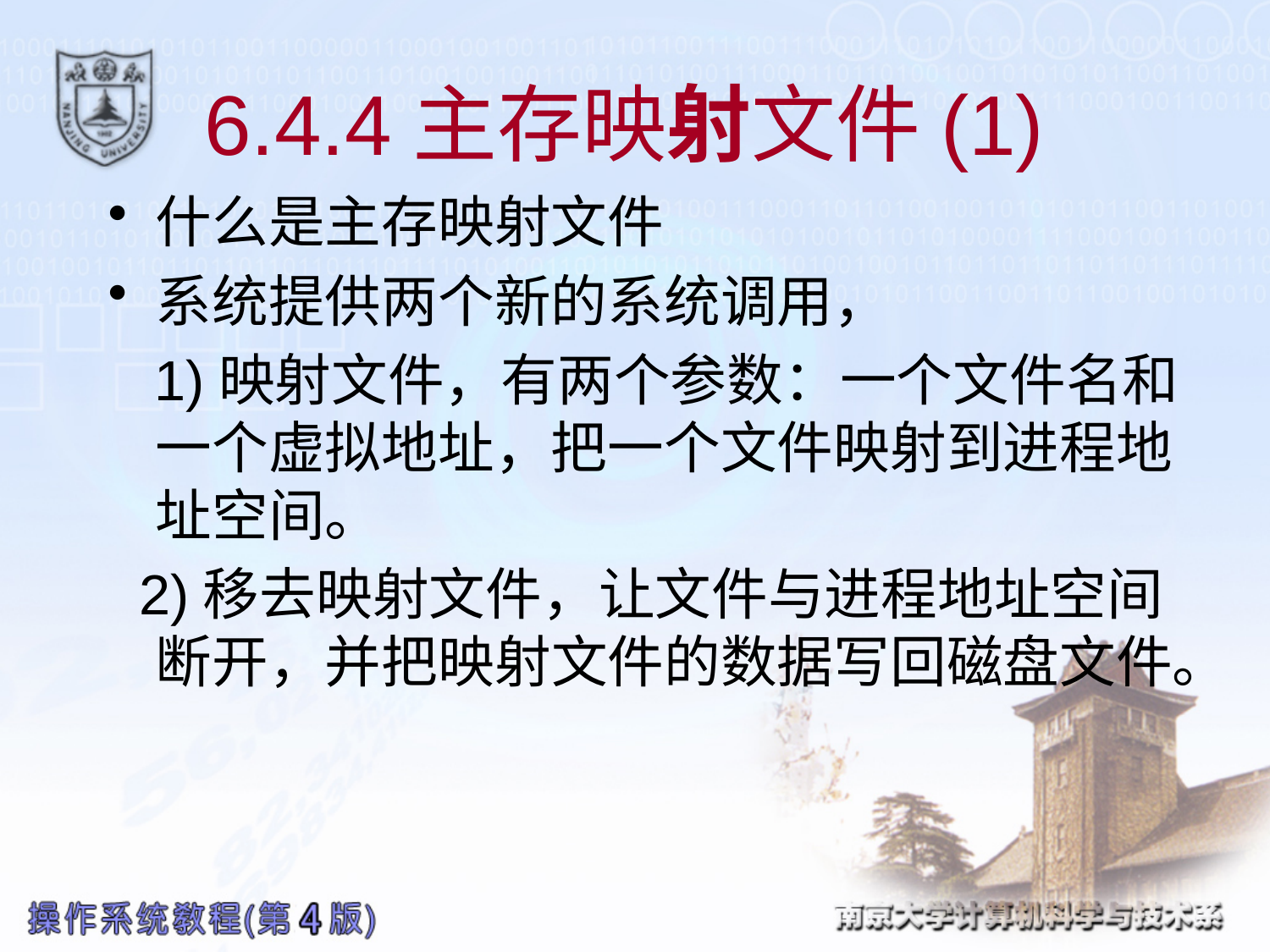

# 6.4.4主存映射文件(1)
什么是主存映射文件
系统提供两个新的系统调用，
   1)映射文件，有两个参数：一个文件名和一个虚拟地址，把一个文件映射到进程地址空间。
  2)移去映射文件，让文件与进程地址空间断开，并把映射文件的数据写回磁盘文件。